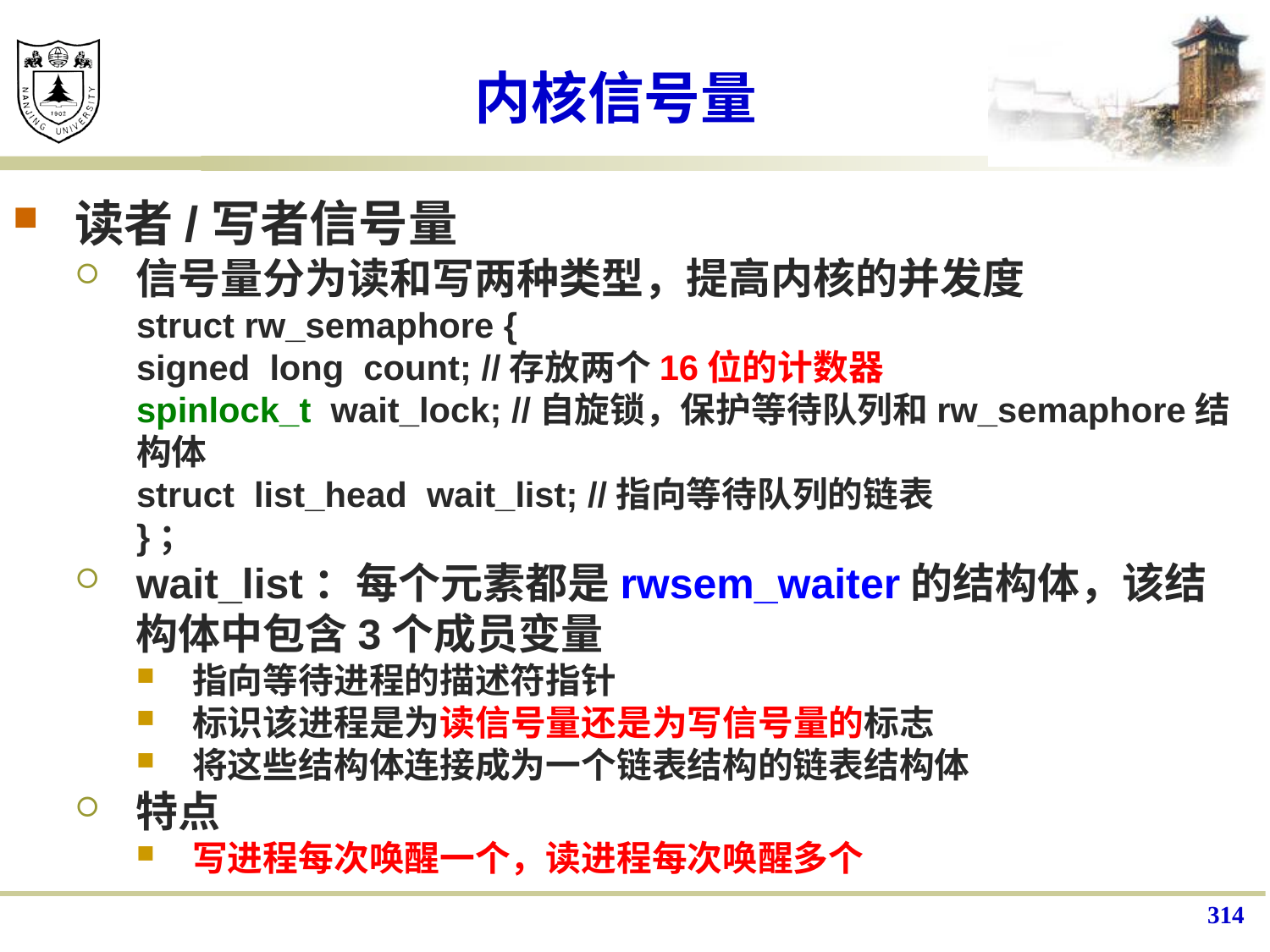

# 内核信号量
读者/写者信号量
信号量分为读和写两种类型，提高内核的并发度
struct rw_semaphore {
signed  long  count; //存放两个16位的计数器
spinlock_t  wait_lock; //自旋锁，保护等待队列和rw_semaphore结构体
struct  list_head  wait_list; //指向等待队列的链表
}；
wait_list：每个元素都是rwsem_waiter的结构体，该结构体中包含3个成员变量
指向等待进程的描述符指针
标识该进程是为读信号量还是为写信号量的标志
将这些结构体连接成为一个链表结构的链表结构体
特点
写进程每次唤醒一个，读进程每次唤醒多个
314